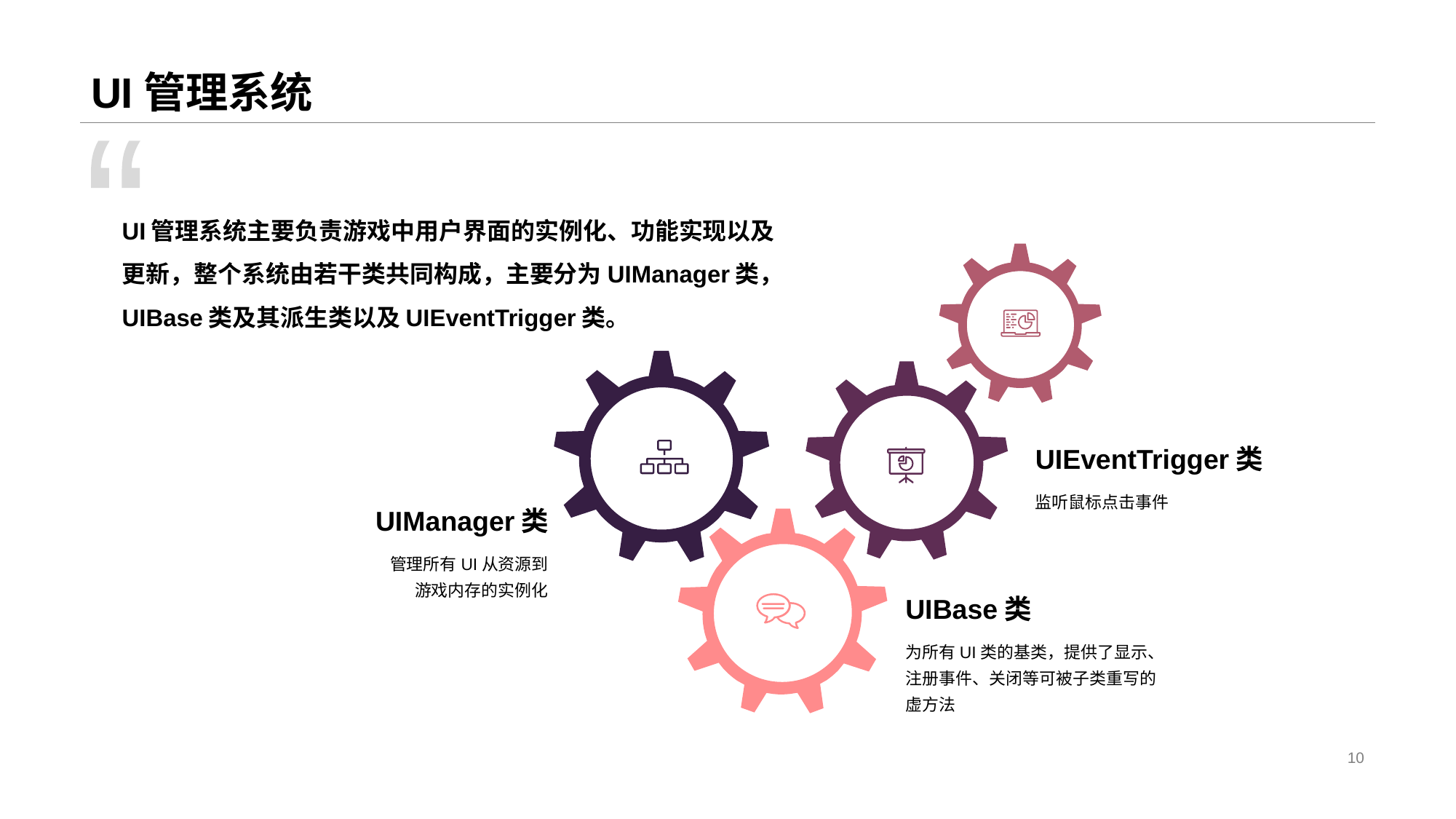

# UI管理系统
“
UI管理系统主要负责游戏中用户界面的实例化、功能实现以及更新，整个系统由若干类共同构成，主要分为UIManager类，UIBase类及其派生类以及UIEventTrigger类。

UIEventTrigger类

监听鼠标点击事件
UIManager类

管理所有UI从资源到
游戏内存的实例化
UIBase类

为所有UI类的基类，提供了显示、注册事件、关闭等可被子类重写的虚方法
10